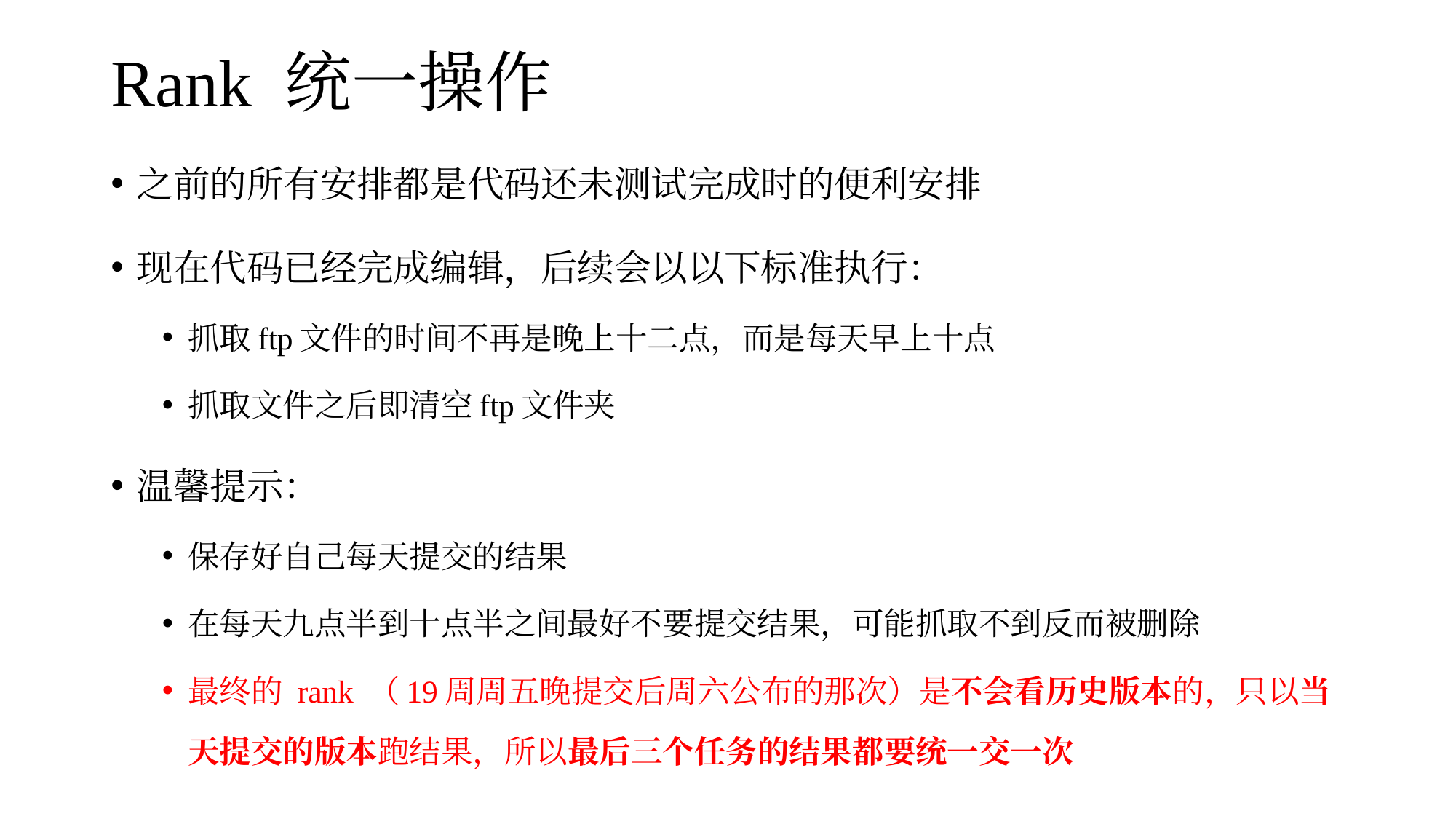

# Rank 统一操作
之前的所有安排都是代码还未测试完成时的便利安排
现在代码已经完成编辑，后续会以以下标准执行：
抓取ftp文件的时间不再是晚上十二点，而是每天早上十点
抓取文件之后即清空ftp文件夹
温馨提示：
保存好自己每天提交的结果
在每天九点半到十点半之间最好不要提交结果，可能抓取不到反而被删除
最终的 rank （19周周五晚提交后周六公布的那次）是不会看历史版本的，只以当天提交的版本跑结果，所以最后三个任务的结果都要统一交一次